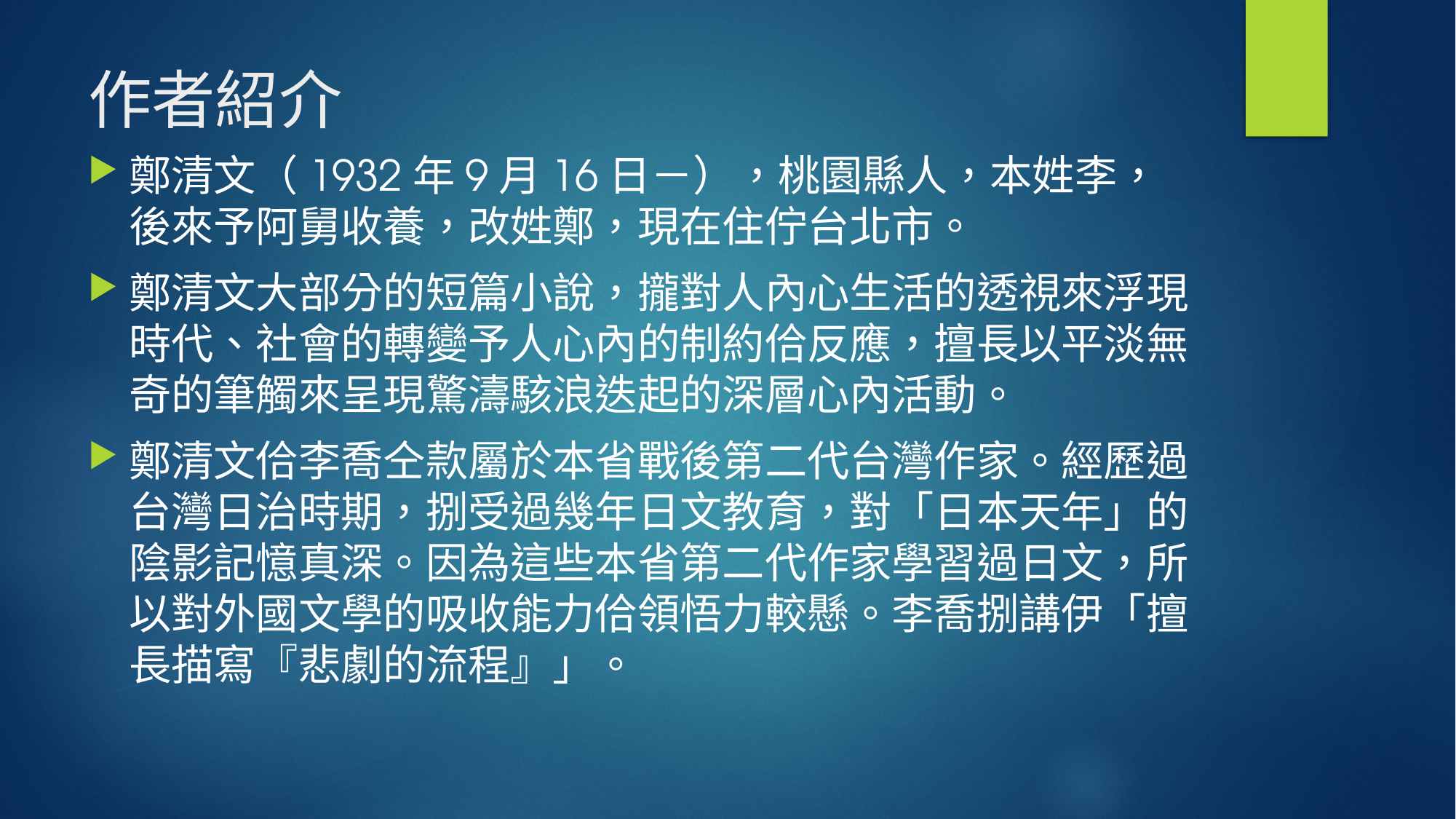

# 作者紹介
鄭清文（1932年9月16日－），桃園縣人，本姓李，後來予阿舅收養，改姓鄭，現在住佇台北市。
鄭清文大部分的短篇小說，攏對人內心生活的透視來浮現時代、社會的轉變予人心內的制約佮反應，擅長以平淡無奇的筆觸來呈現驚濤駭浪迭起的深層心內活動。
鄭清文佮李喬仝款屬於本省戰後第二代台灣作家。經歷過台灣日治時期，捌受過幾年日文教育，對「日本天年」的陰影記憶真深。因為這些本省第二代作家學習過日文，所以對外國文學的吸收能力佮領悟力較懸。李喬捌講伊「擅長描寫『悲劇的流程』」。